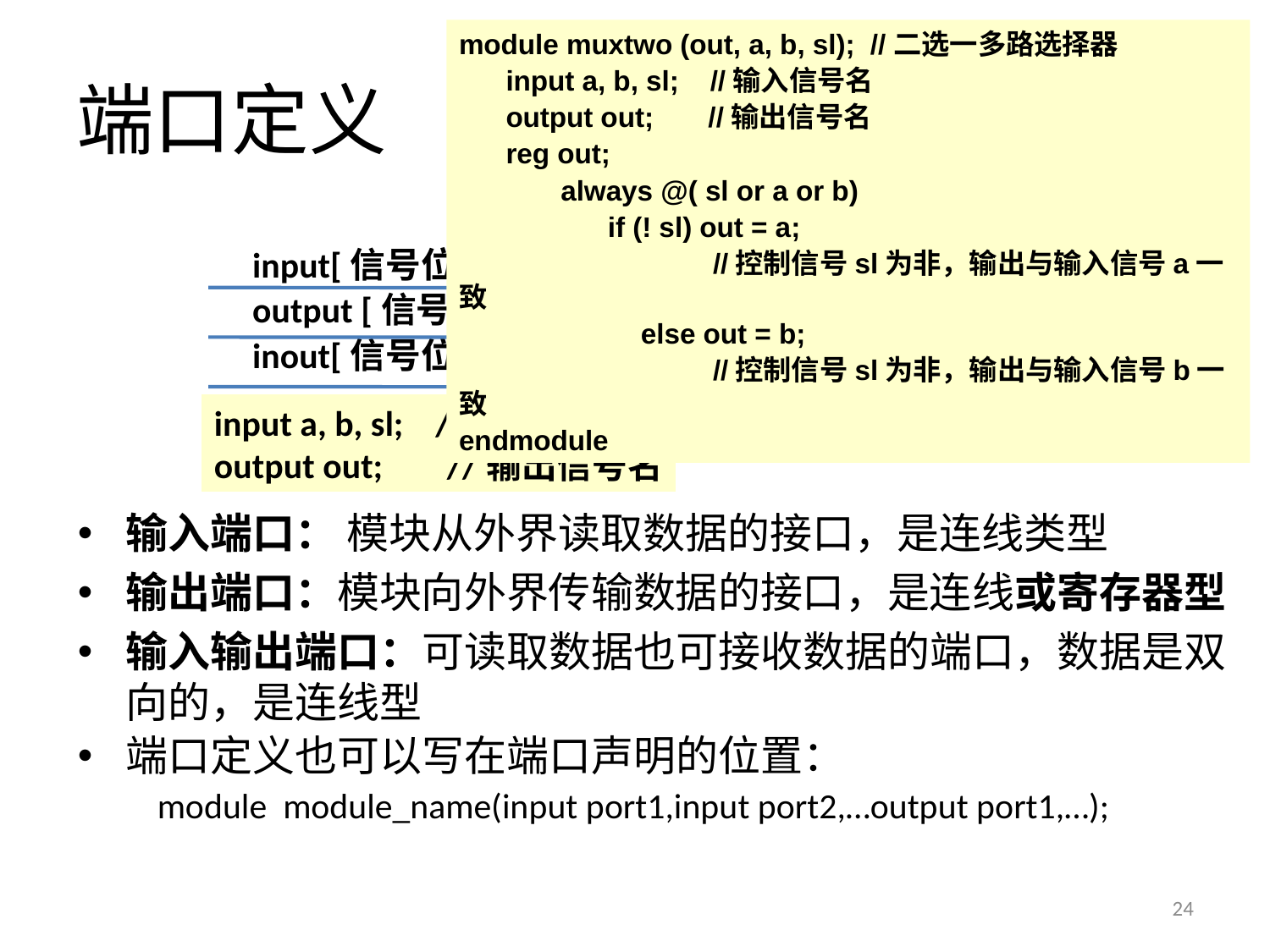

module muxtwo (out, a, b, sl);  //二选一多路选择器
      input a, b, sl;    //输入信号名
      output out;       //输出信号名
      reg out;
             always @( sl or a or b)
                   if (! sl) out = a;
		//控制信号sl为非，输出与输入信号a一致
  	       else out = b;
		//控制信号sl为非，输出与输入信号b一致
endmodule
端口定义

		input[信号位宽];           //输入声明
		output [信号位宽];       //输出声明
		inout[信号位宽] ;          //输入/输出端口

输入端口： 模块从外界读取数据的接口，是连线类型
输出端口：模块向外界传输数据的接口，是连线或寄存器型
输入输出端口：可读取数据也可接收数据的端口，数据是双向的，是连线型
端口定义也可以写在端口声明的位置：
  module  module_name(input port1,input port2,…output port1,…);
input a, b, sl;    //输入信号名
output out;        //输出信号名
24